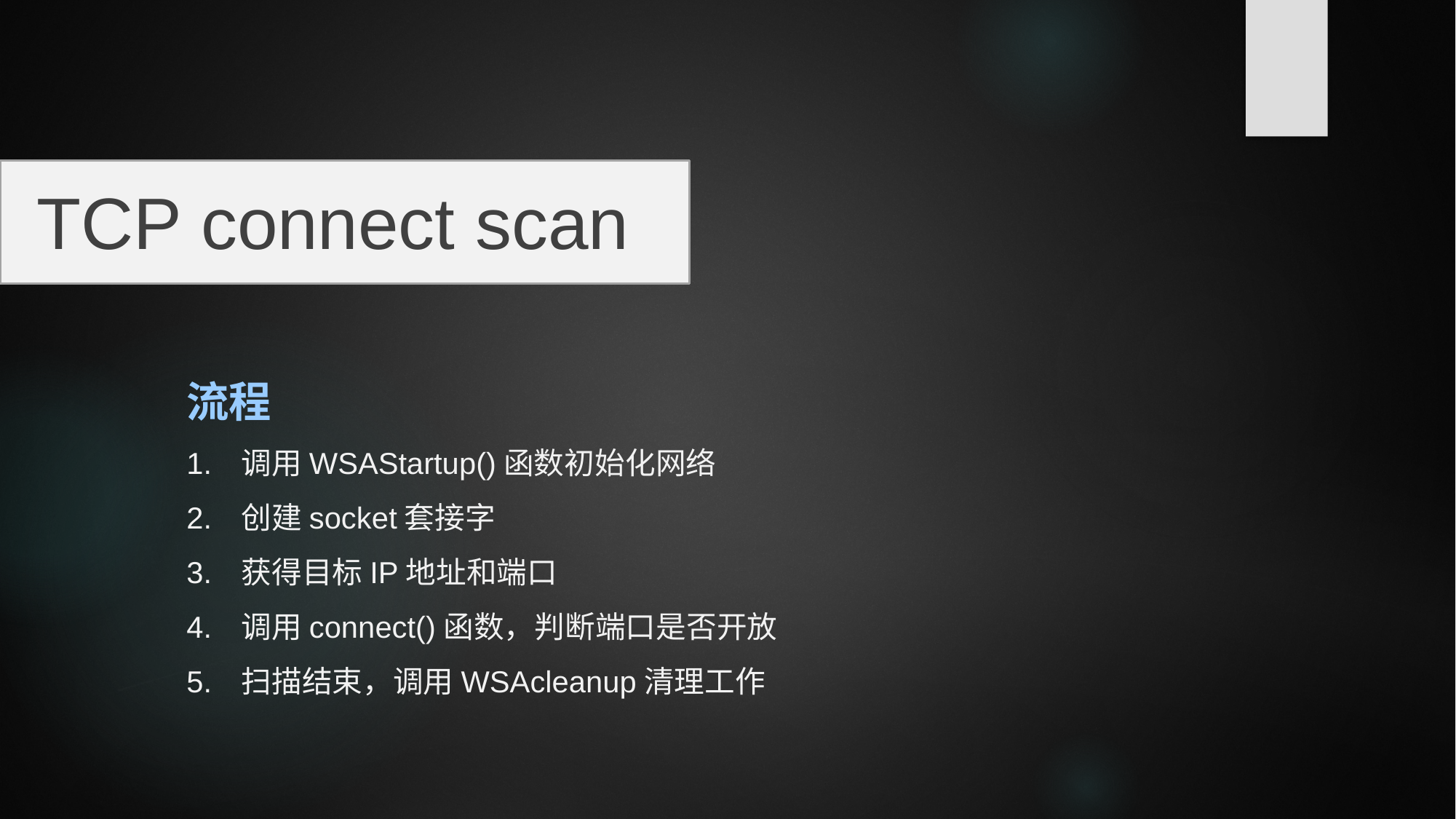

TCP connect scan
流程
调用WSAStartup()函数初始化网络
创建socket套接字
获得目标IP地址和端口
调用connect()函数，判断端口是否开放
扫描结束，调用WSAcleanup清理工作